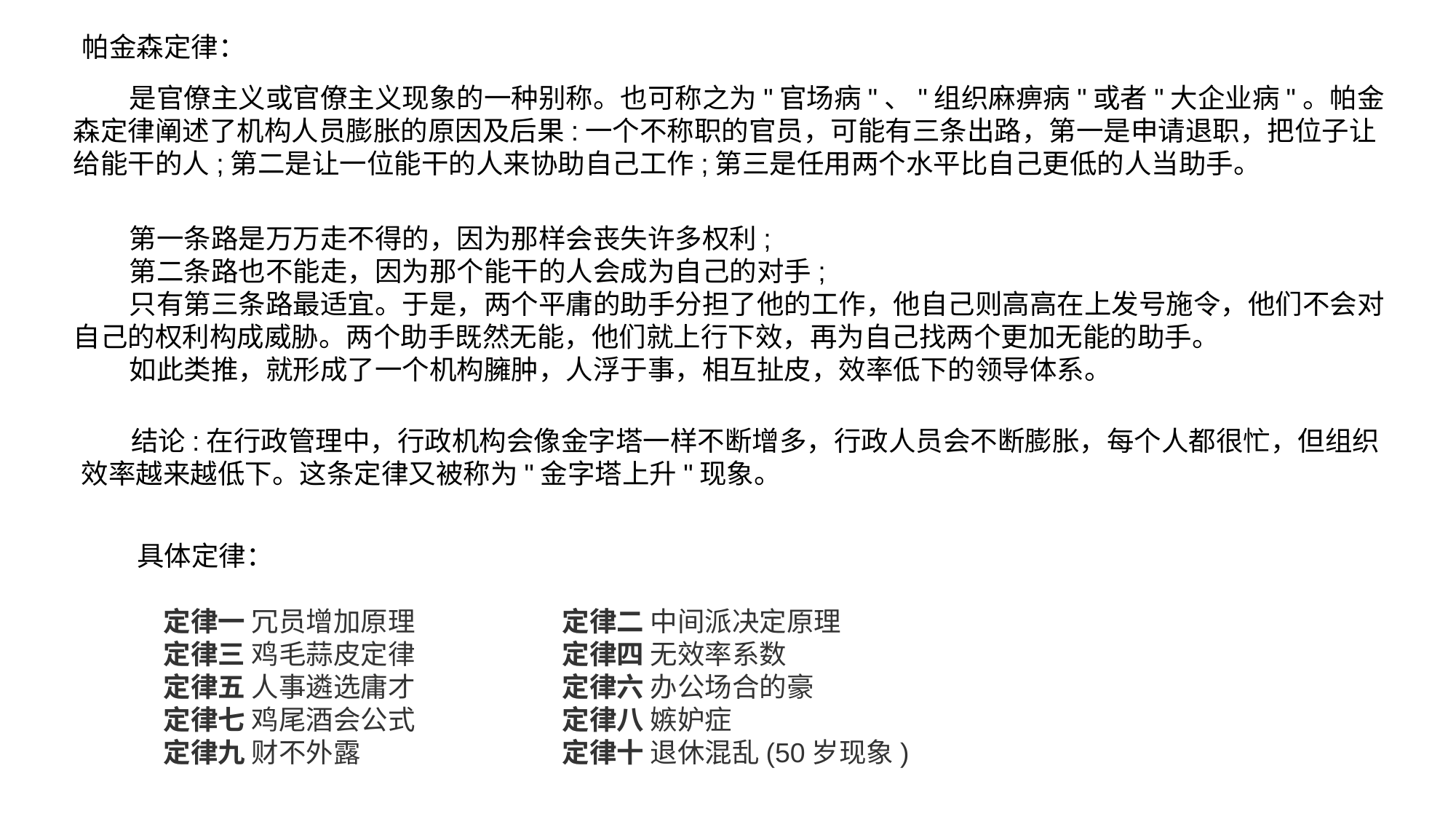

帕金森定律：
        是官僚主义或官僚主义现象的一种别称。也可称之为"官场病"、"组织麻痹病"或者"大企业病"。帕金森定律阐述了机构人员膨胀的原因及后果:一个不称职的官员，可能有三条出路，第一是申请退职，把位子让给能干的人;第二是让一位能干的人来协助自己工作;第三是任用两个水平比自己更低的人当助手。
        第一条路是万万走不得的，因为那样会丧失许多权利;
        第二条路也不能走，因为那个能干的人会成为自己的对手;
        只有第三条路最适宜。于是，两个平庸的助手分担了他的工作，他自己则高高在上发号施令，他们不会对自己的权利构成威胁。两个助手既然无能，他们就上行下效，再为自己找两个更加无能的助手。
        如此类推，就形成了一个机构臃肿，人浮于事，相互扯皮，效率低下的领导体系。
       结论:在行政管理中，行政机构会像金字塔一样不断增多，行政人员会不断膨胀，每个人都很忙，但组织效率越来越低下。这条定律又被称为"金字塔上升"现象。
具体定律：

定律一 冗员增加原理		定律二 中间派决定原理
定律三 鸡毛蒜皮定律		定律四 无效率系数
定律五 人事遴选庸才		定律六 办公场合的豪
定律七 鸡尾酒会公式		定律八 嫉妒症
定律九 财不外露		定律十 退休混乱(50岁现象)